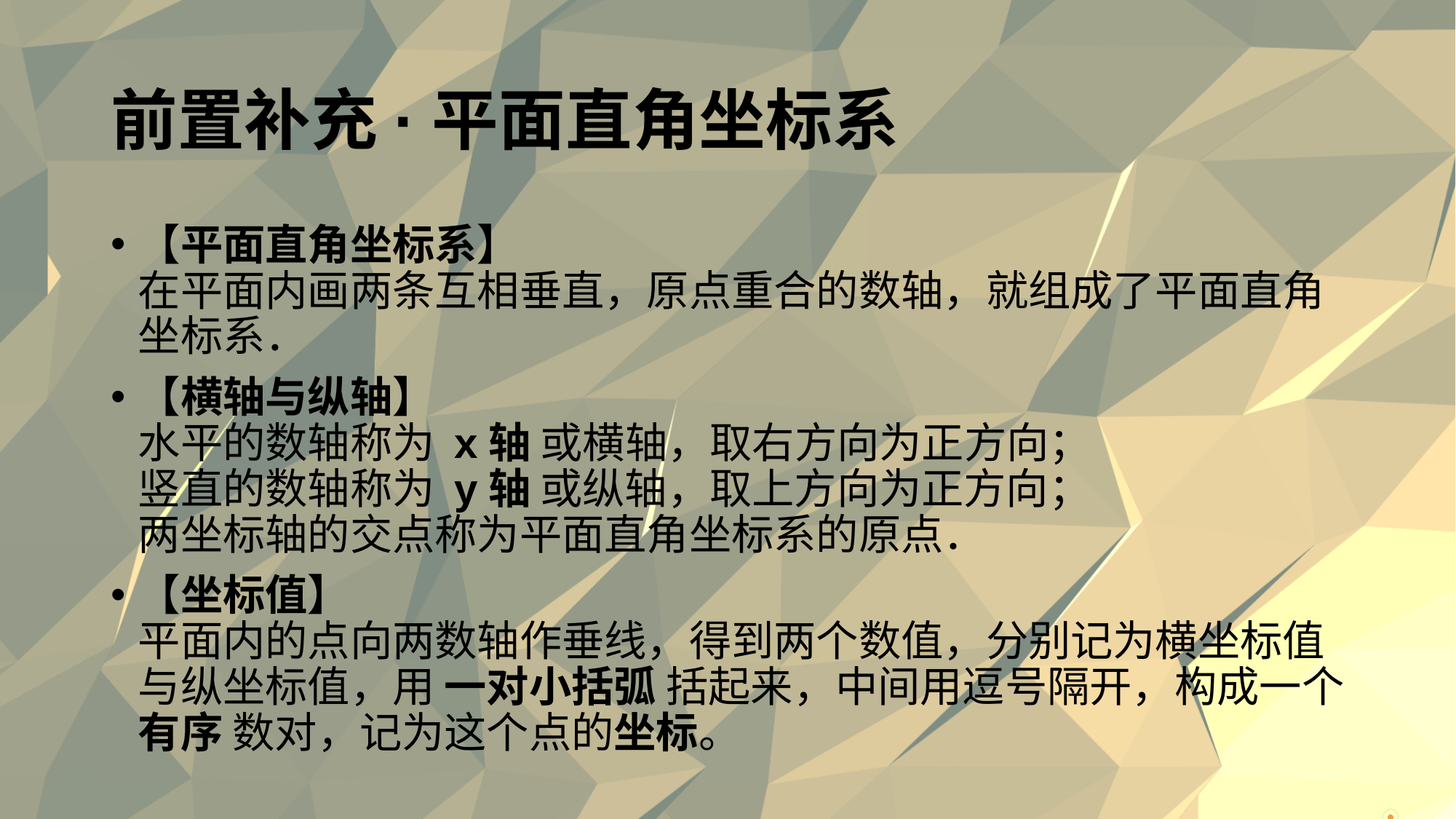

# 前置补充·平面直角坐标系
【平面直角坐标系】
在平面内画两条互相垂直，原点重合的数轴，就组成了平面直角坐标系．
【横轴与纵轴】
水平的数轴称为 x轴 或横轴，取右方向为正方向；
竖直的数轴称为 y轴 或纵轴，取上方向为正方向；
两坐标轴的交点称为平面直角坐标系的原点．
【坐标值】
平面内的点向两数轴作垂线，得到两个数值，分别记为横坐标值与纵坐标值，用 一对小括弧 括起来，中间用逗号隔开，构成一个 有序 数对，记为这个点的坐标。